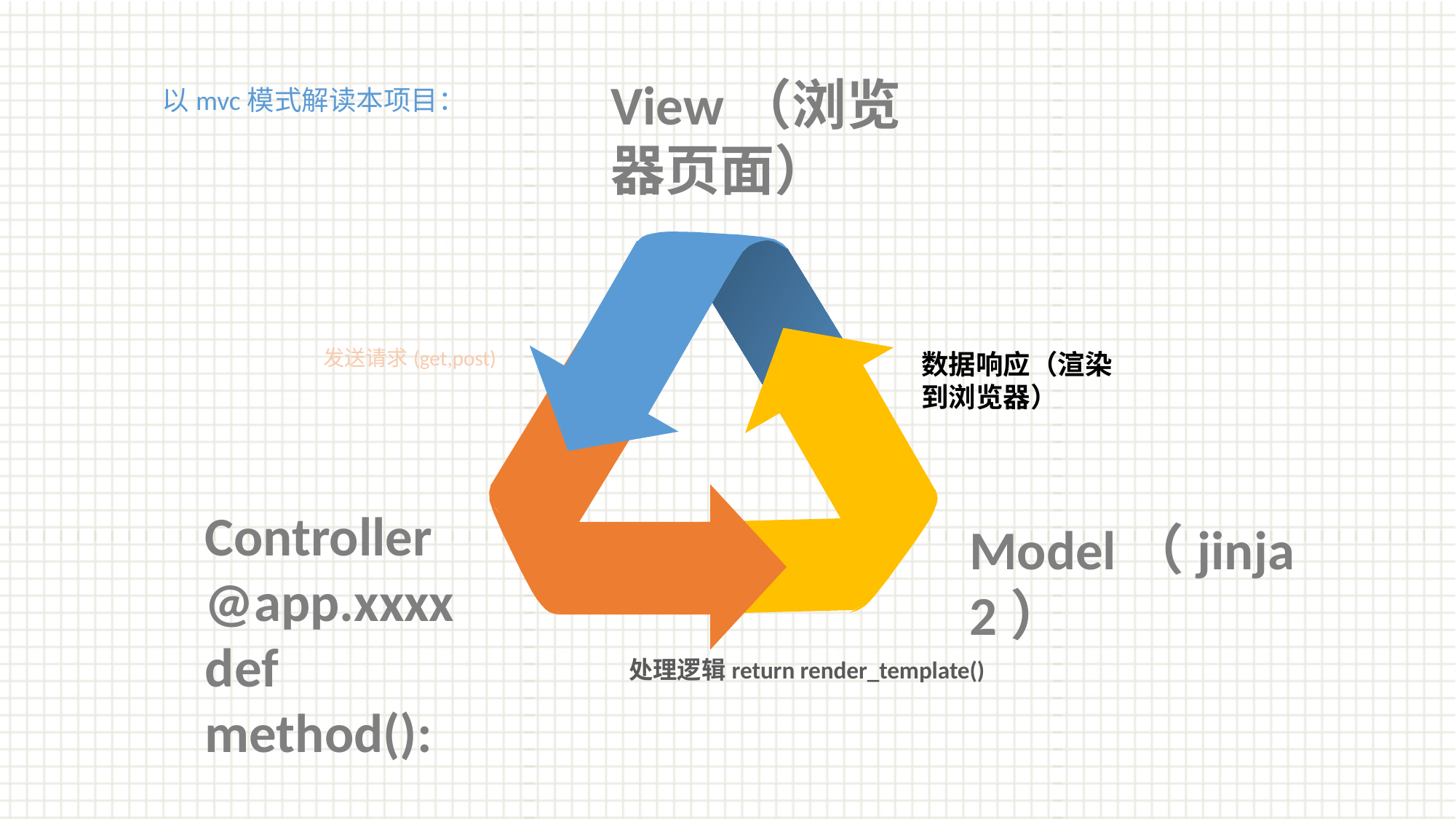

View（浏览器页面）
以mvc模式解读本项目：

发送请求(get,post)
数据响应（渲染到浏览器）
Controller
@app.xxxx
def method():
Model（jinja2）
处理逻辑return render_template()